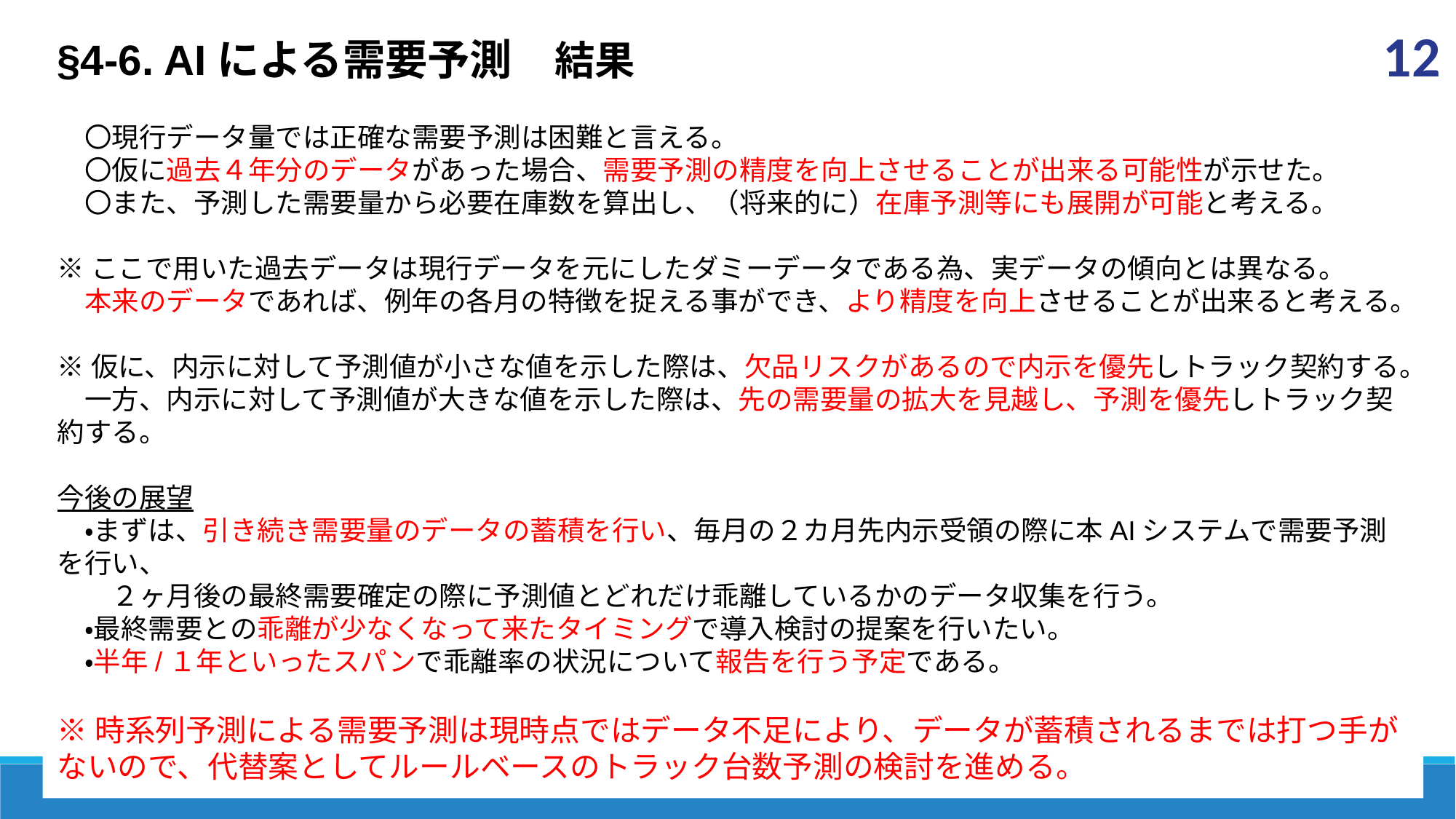

§4-6. AIによる需要予測　結果
12
　〇現行データ量では正確な需要予測は困難と言える。
　〇仮に過去４年分のデータがあった場合、需要予測の精度を向上させることが出来る可能性が示せた。
　〇また、予測した需要量から必要在庫数を算出し、（将来的に）在庫予測等にも展開が可能と考える。

※ここで用いた過去データは現行データを元にしたダミーデータである為、実データの傾向とは異なる。
　本来のデータであれば、例年の各月の特徴を捉える事ができ、より精度を向上させることが出来ると考える。

※仮に、内示に対して予測値が小さな値を示した際は、欠品リスクがあるので内示を優先しトラック契約する。
　一方、内示に対して予測値が大きな値を示した際は、先の需要量の拡大を見越し、予測を優先しトラック契約する。

今後の展望
　・まずは、引き続き需要量のデータの蓄積を行い、毎月の２カ月先内示受領の際に本AIシステムで需要予測を行い、
　　２ヶ月後の最終需要確定の際に予測値とどれだけ乖離しているかのデータ収集を行う。
　・最終需要との乖離が少なくなって来たタイミングで導入検討の提案を行いたい。
　・半年/１年といったスパンで乖離率の状況について報告を行う予定である。

※時系列予測による需要予測は現時点ではデータ不足により、データが蓄積されるまでは打つ手がないので、代替案としてルールベースのトラック台数予測の検討を進める。